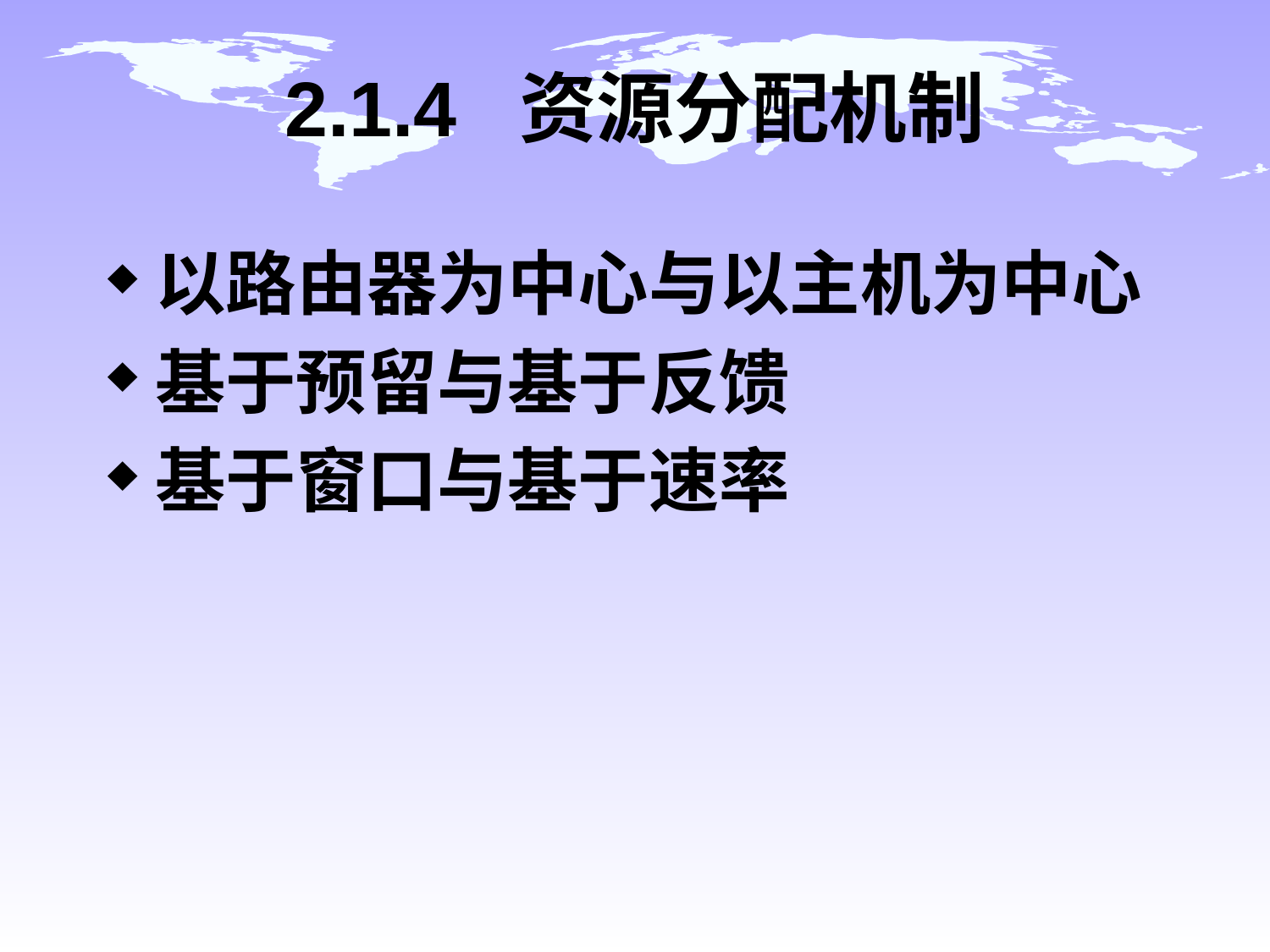

# 2.1.4  资源分配机制
以路由器为中心与以主机为中心
基于预留与基于反馈
基于窗口与基于速率